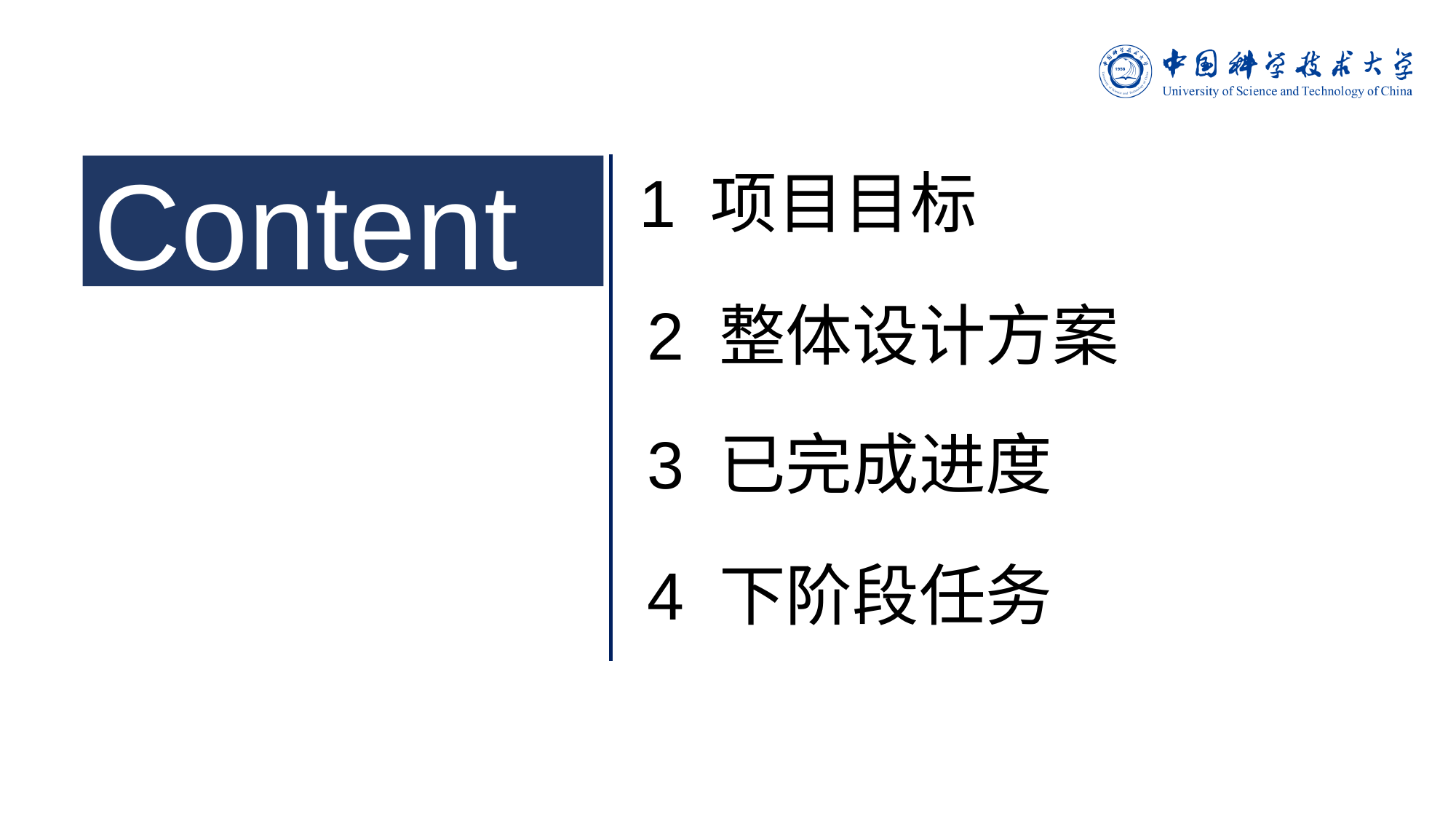

Content

1 项目目标
2 整体设计方案
3 已完成进度
4 下阶段任务